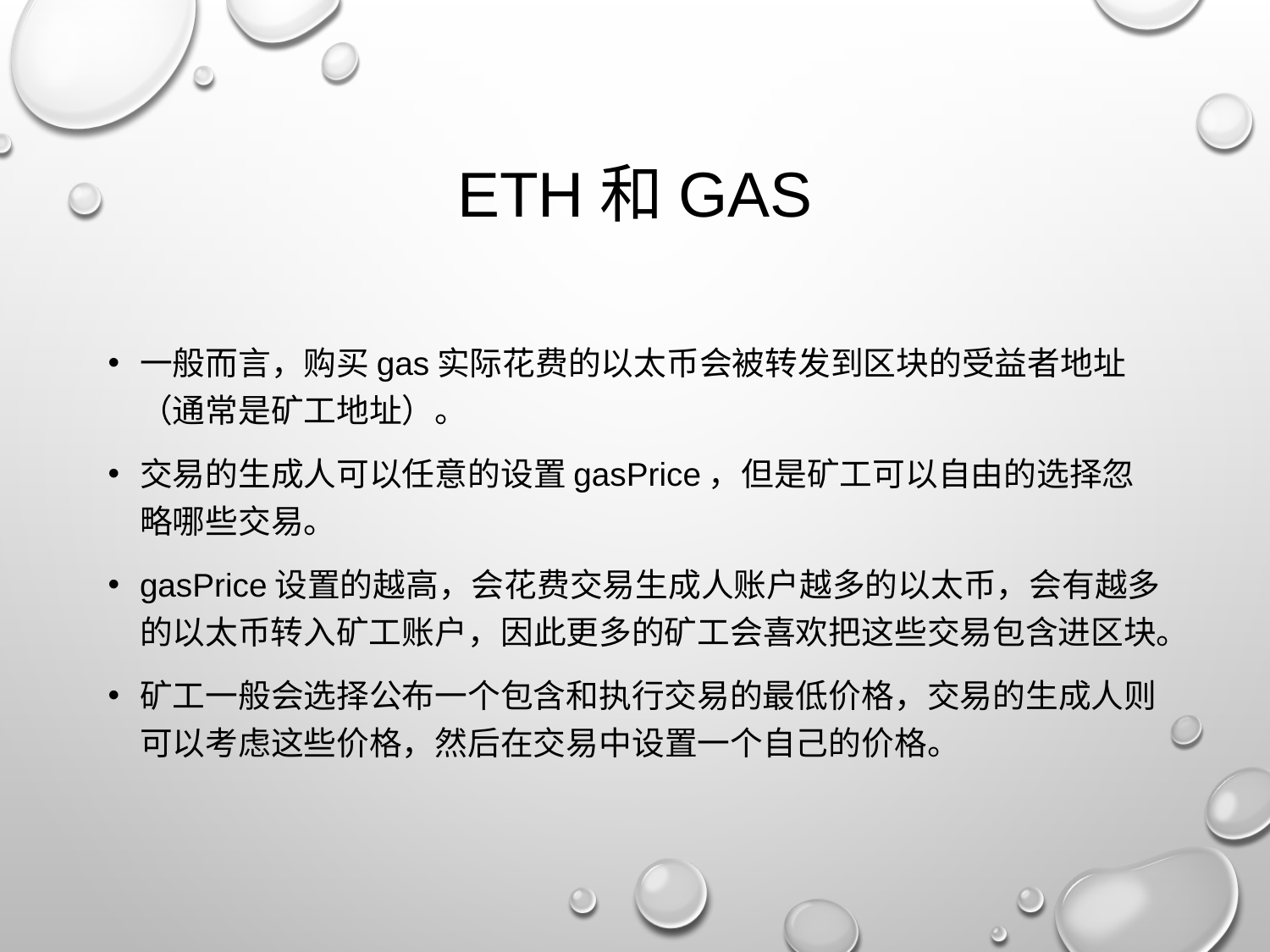

# ETh和GAS
一般而言，购买gas实际花费的以太币会被转发到区块的受益者地址（通常是矿工地址）。
交易的生成人可以任意的设置gasPrice，但是矿工可以自由的选择忽略哪些交易。
gasPrice设置的越高，会花费交易生成人账户越多的以太币，会有越多的以太币转入矿工账户，因此更多的矿工会喜欢把这些交易包含进区块。
矿工一般会选择公布一个包含和执行交易的最低价格，交易的生成人则可以考虑这些价格，然后在交易中设置一个自己的价格。